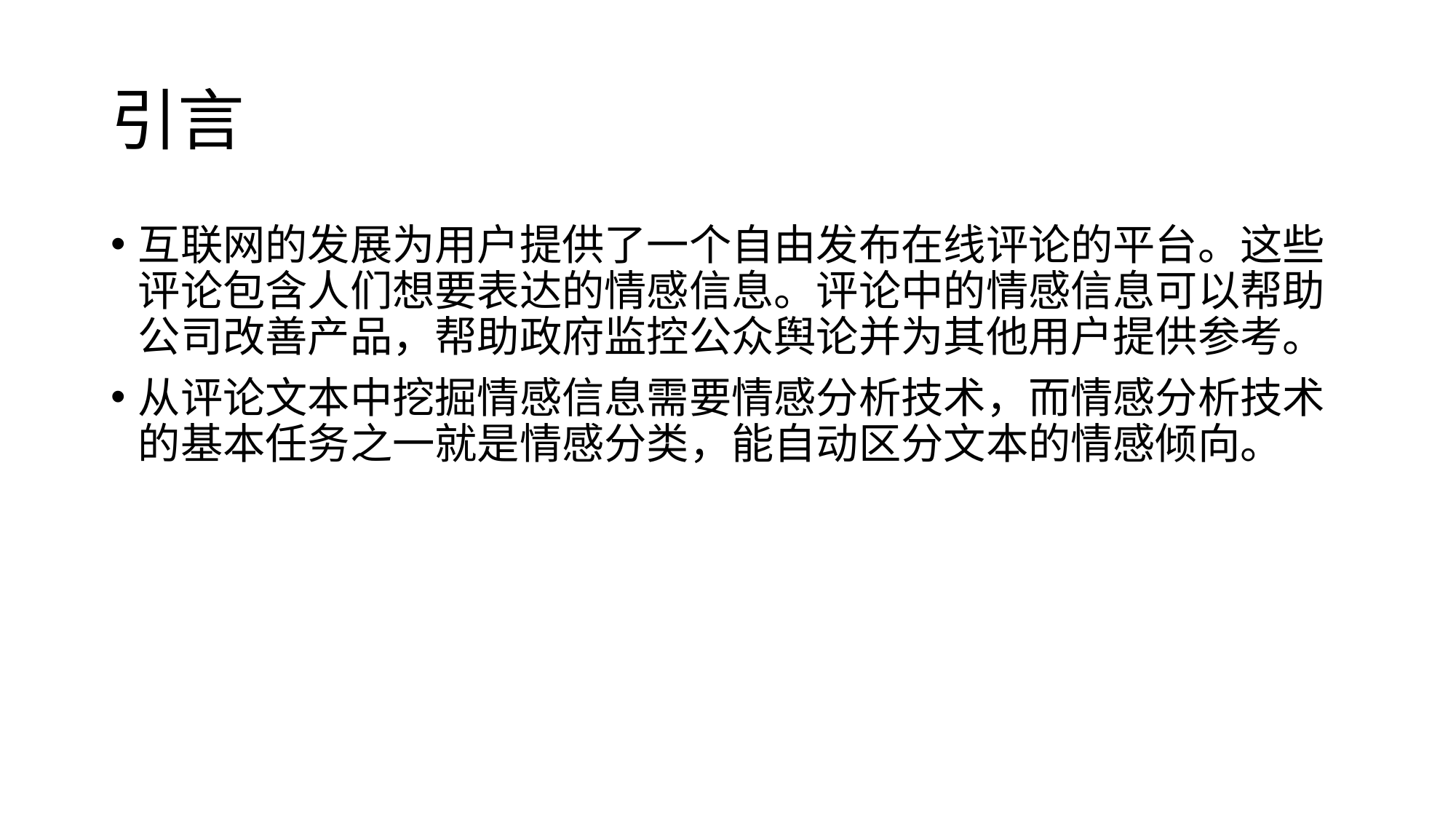

# 引言
互联网的发展为用户提供了一个自由发布在线评论的平台。这些评论包含人们想要表达的情感信息。评论中的情感信息可以帮助公司改善产品，帮助政府监控公众舆论并为其他用户提供参考。
从评论文本中挖掘情感信息需要情感分析技术，而情感分析技术的基本任务之一就是情感分类，能自动区分文本的情感倾向。